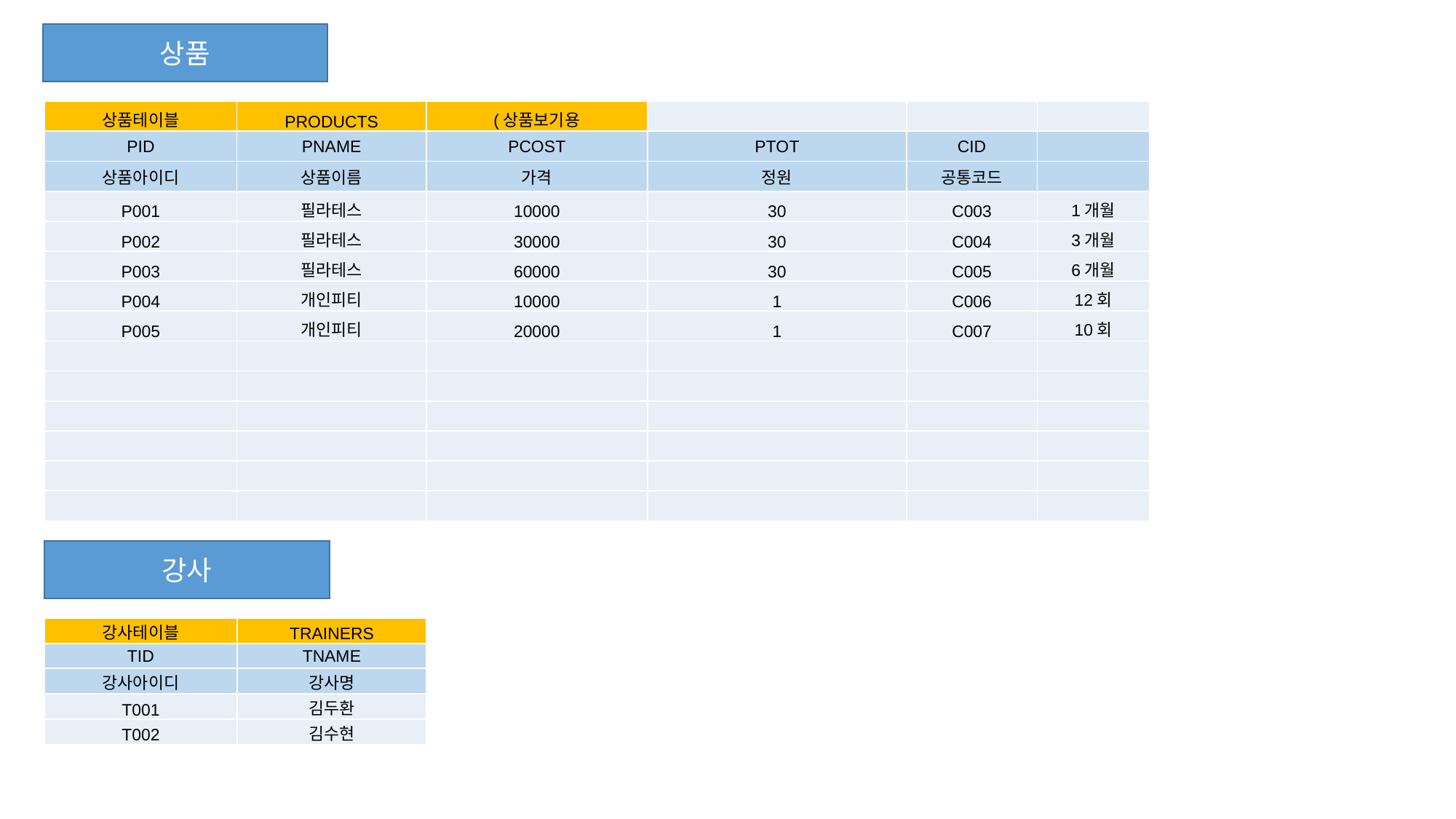

상품
| 상품테이블 | PRODUCTS | (상품보기용 |  |  |  |
| --- | --- | --- | --- | --- | --- |
| PID | PNAME | PCOST | PTOT | CID |  |
| 상품아이디 | 상품이름 | 가격 | 정원 | 공통코드 |  |
| P001 | 필라테스 | 10000 | 30 | C003 | 1개월 |
| P002 | 필라테스 | 30000 | 30 | C004 | 3개월 |
| P003 | 필라테스 | 60000 | 30 | C005 | 6개월 |
| P004 | 개인피티 | 10000 | 1 | C006 | 12회 |
| P005 | 개인피티 | 20000 | 1 | C007 | 10회 |
|  |  |  |  |  |  |
|  |  |  |  |  |  |
|  |  |  |  |  |  |
|  |  |  |  |  |  |
|  |  |  |  |  |  |
|  |  |  |  |  |  |
강사
| 강사테이블 | TRAINERS |
| --- | --- |
| TID | TNAME |
| 강사아이디 | 강사명 |
| T001 | 김두환 |
| T002 | 김수현 |